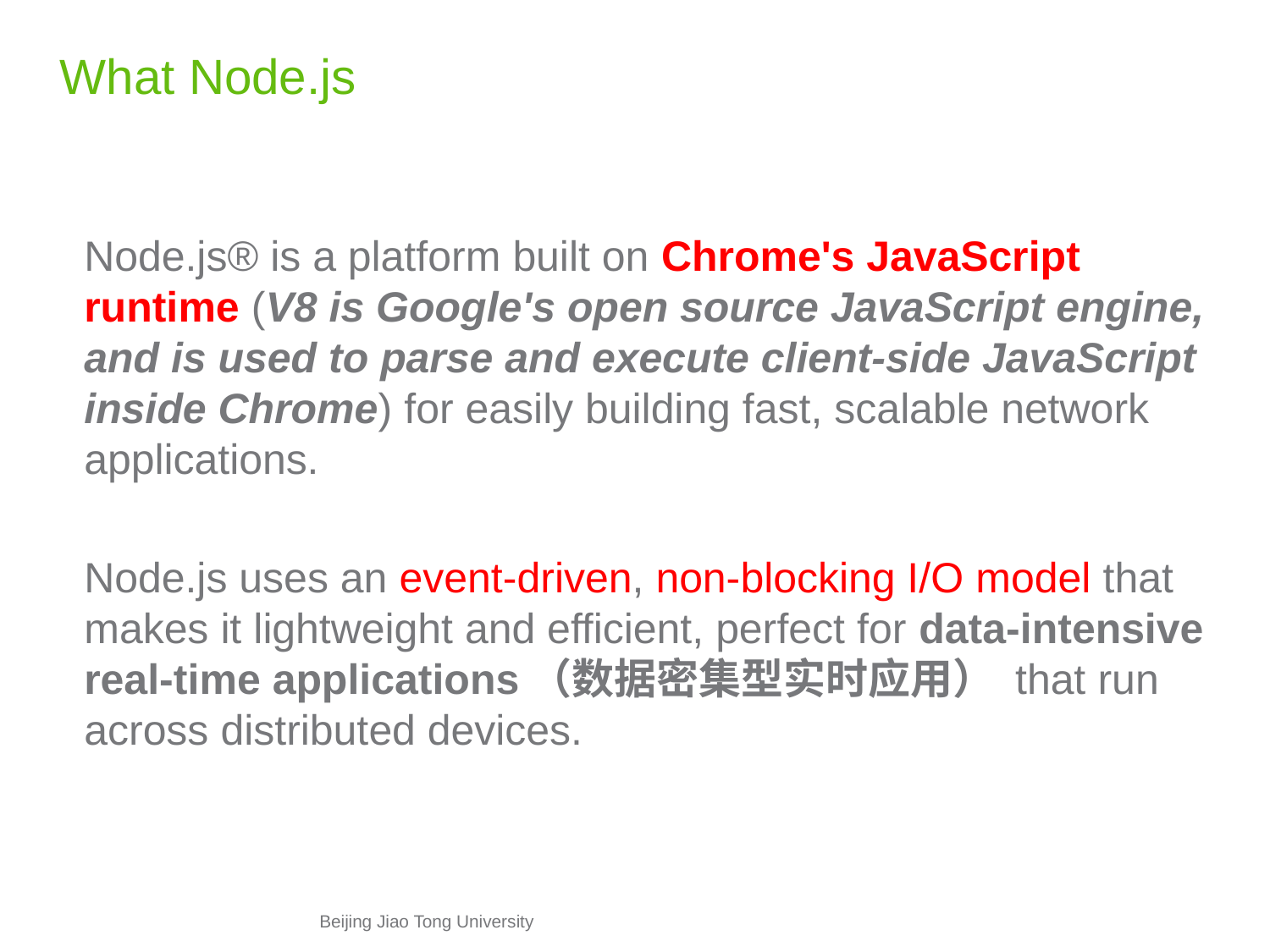

# What Node.js

	Node.js® is a platform built on Chrome's JavaScript runtime (V8 is Google's open source JavaScript engine, and is used to parse and execute client-side JavaScript inside Chrome) for easily building fast, scalable network applications.

	Node.js uses an event-driven, non-blocking I/O model that makes it lightweight and efficient, perfect for data-intensive real-time applications（数据密集型实时应用） that run across distributed devices.
Beijing Jiao Tong University